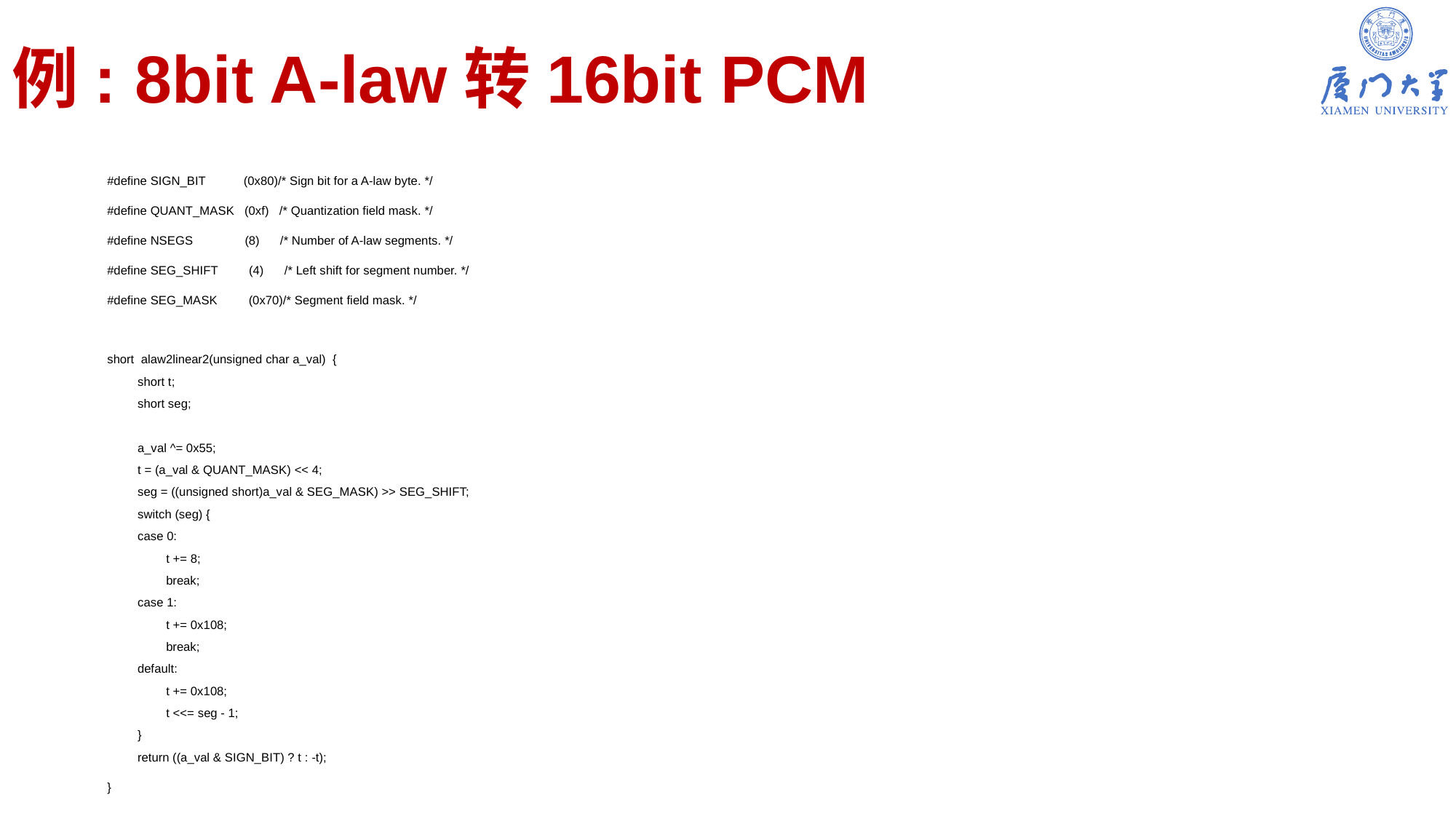

# 例: 8bit A-law转16bit PCM
#define SIGN_BIT           (0x80)/* Sign bit for a A-law byte. */
#define QUANT_MASK   (0xf)   /* Quantization field mask. */
#define NSEGS               (8)      /* Number of A-law segments. */
#define SEG_SHIFT         (4)      /* Left shift for segment number. */
#define SEG_MASK         (0x70)/* Segment field mask. */

short  alaw2linear2(unsigned char a_val)  {
short t;
short seg;

a_val ^= 0x55;
t = (a_val & QUANT_MASK) << 4;
seg = ((unsigned short)a_val & SEG_MASK) >> SEG_SHIFT;
switch (seg) {
case 0:
t += 8;
break;
case 1:
t += 0x108;
break;
default:
t += 0x108;
t <<= seg - 1;
}
return ((a_val & SIGN_BIT) ? t : -t);
}